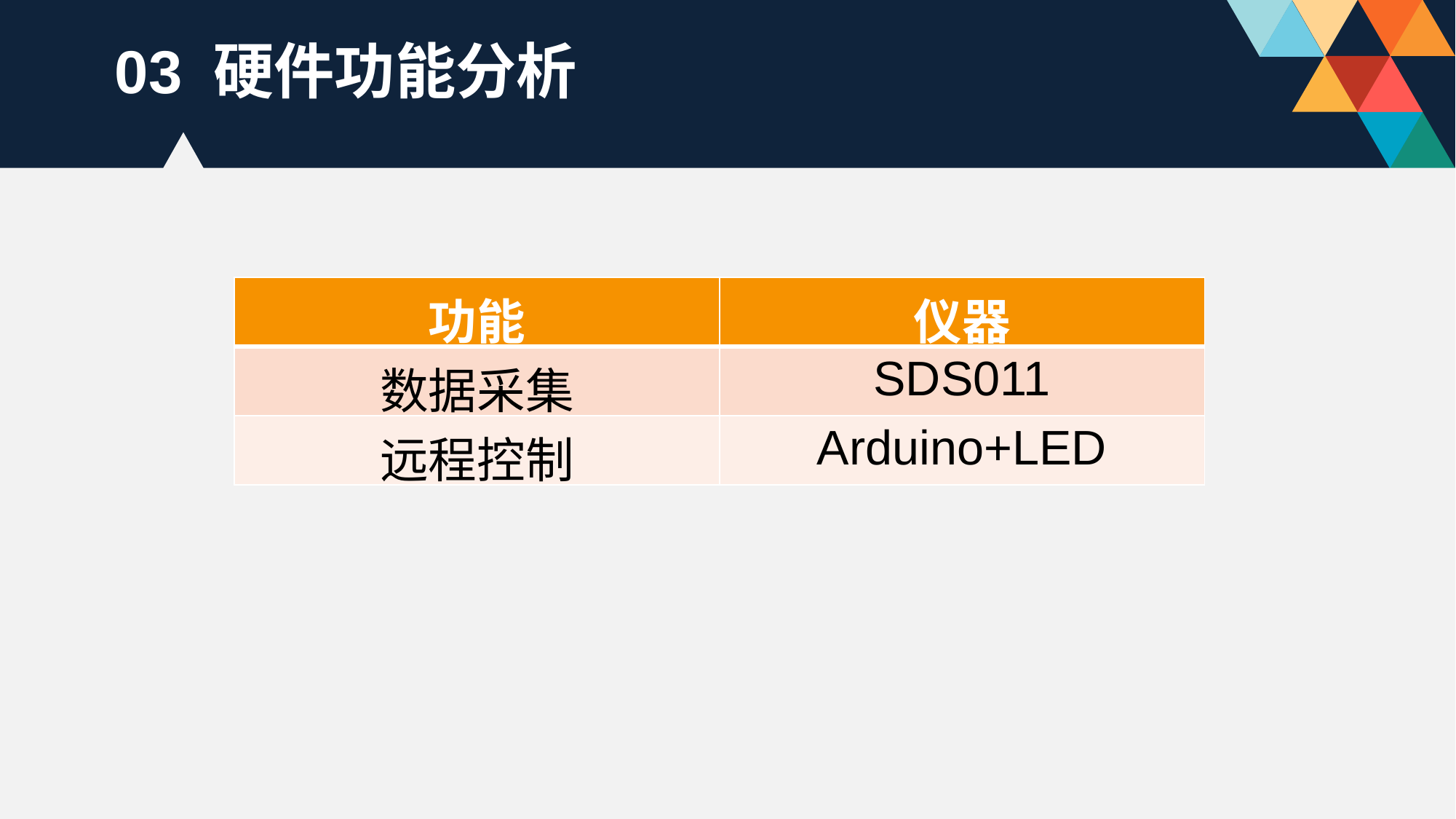

03 硬件功能分析
| 功能 | 仪器 |
| --- | --- |
| 数据采集 | SDS011 |
| 远程控制 | Arduino+LED |
数据采集：
  SDS011
远程控制：
  空气净化器